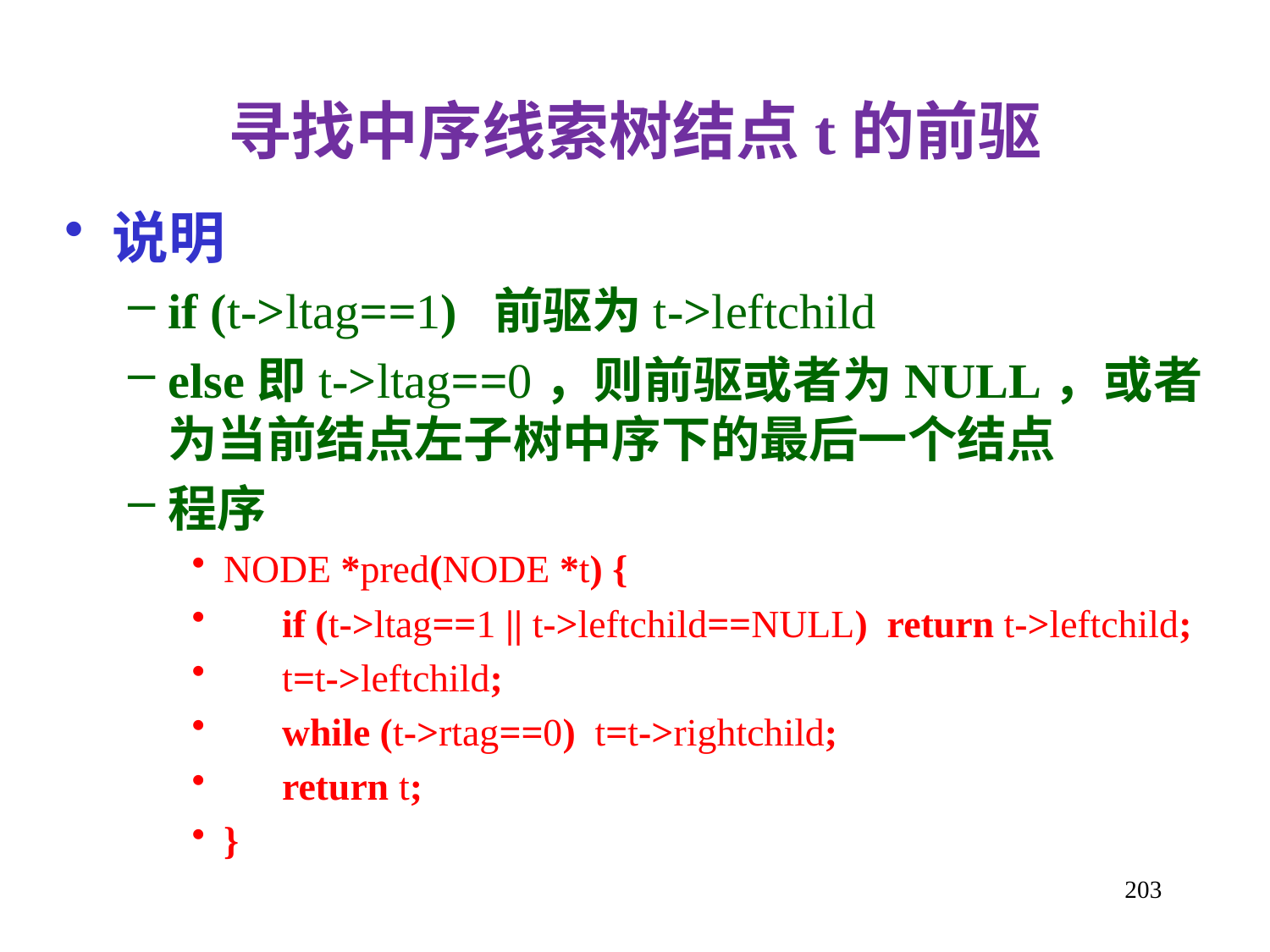

寻找中序线索树结点t的前驱
说明
if (t->ltag==1)  前驱为t->leftchild
else即t->ltag==0，则前驱或者为NULL，或者为当前结点左子树中序下的最后一个结点
程序
NODE *pred(NODE *t) {
      if (t->ltag==1 || t->leftchild==NULL)  return t->leftchild;
      t=t->leftchild;
      while (t->rtag==0)  t=t->rightchild;
      return t;
}

203